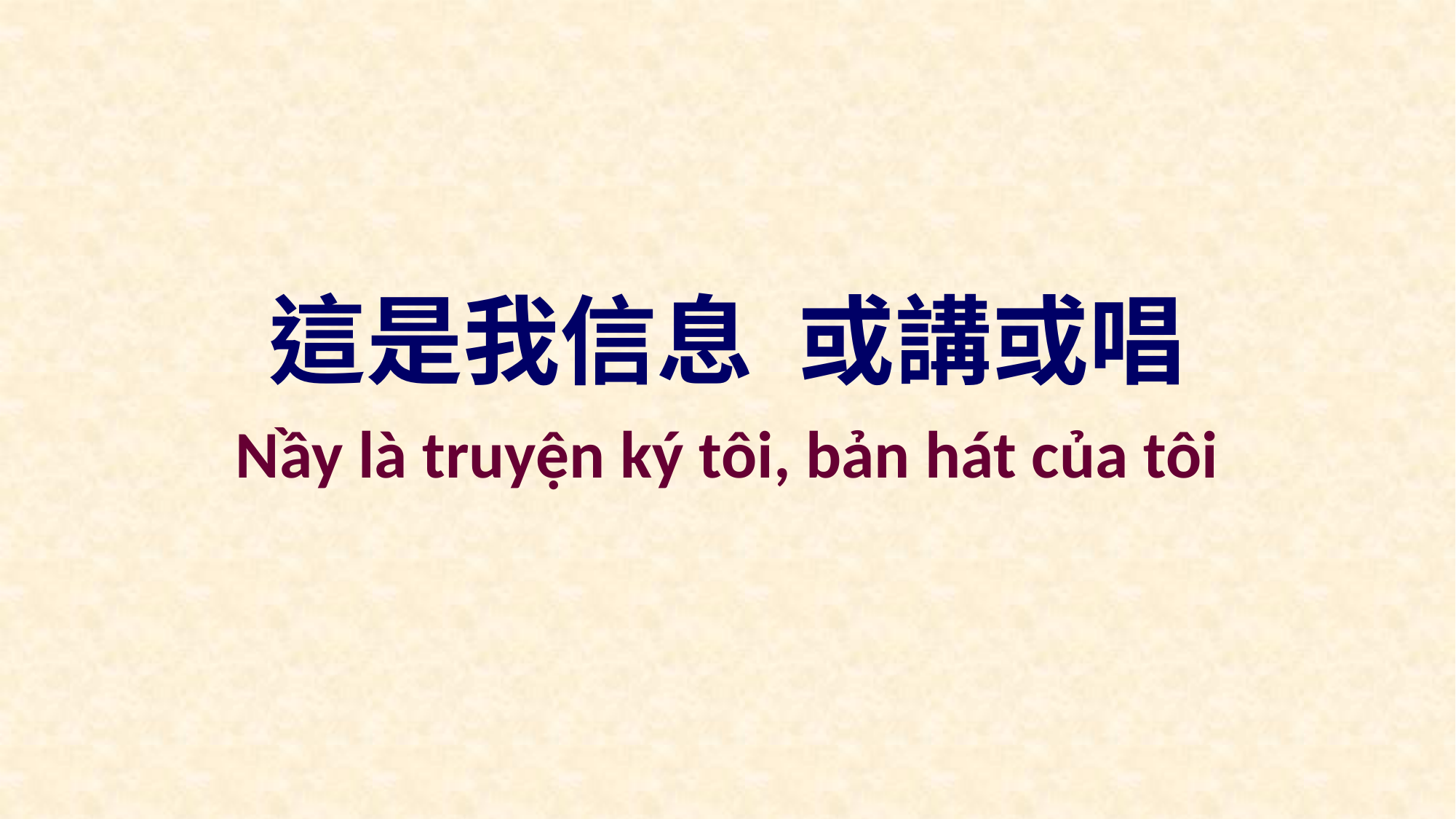

這是我信息  或講或唱
Nầy là truyện ký tôi, bản hát của tôi